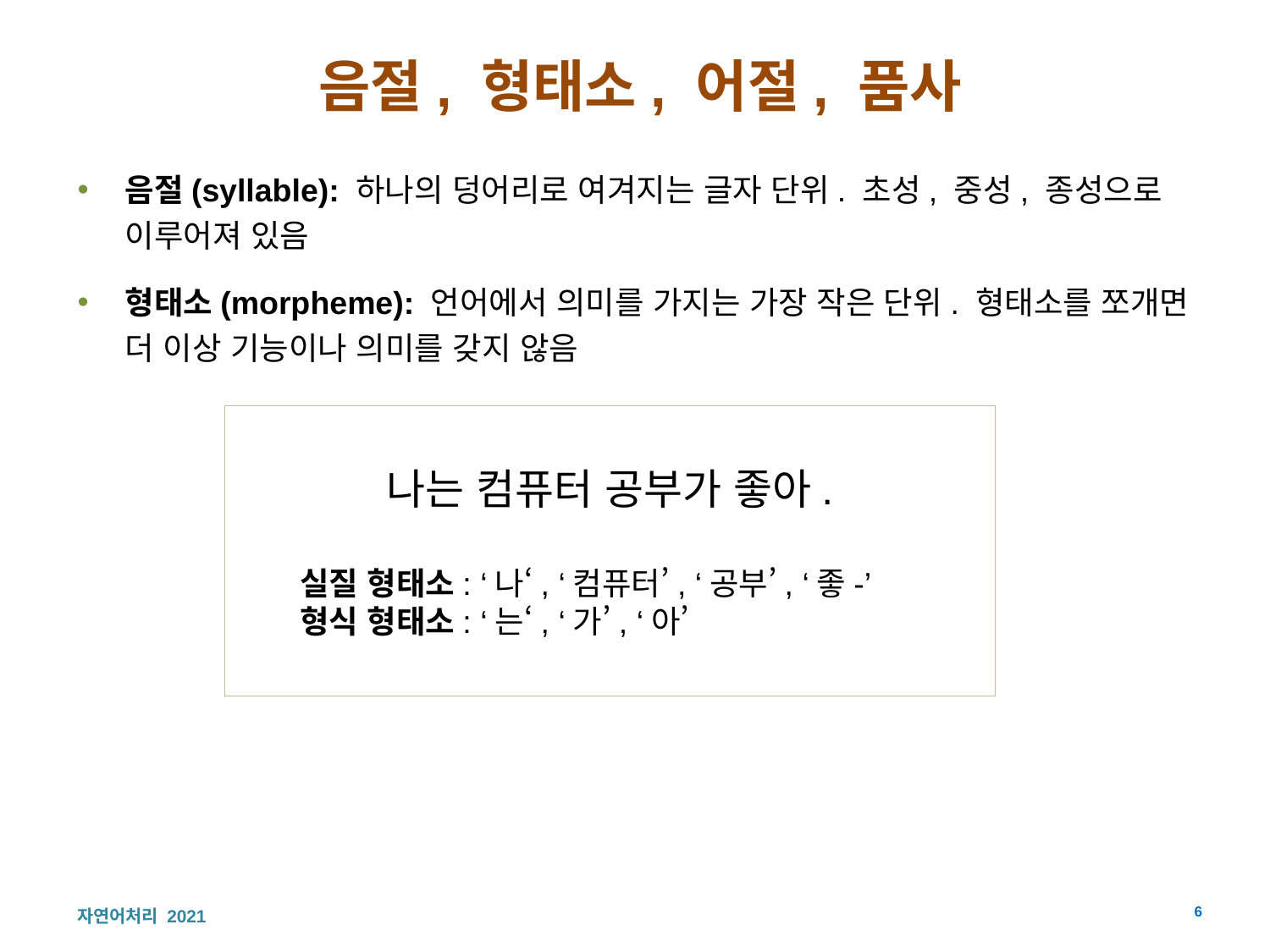

# 음절, 형태소, 어절, 품사
음절(syllable): 하나의 덩어리로 여겨지는 글자 단위. 초성, 중성, 종성으로 이루어져 있음
형태소(morpheme): 언어에서 의미를 가지는 가장 작은 단위. 형태소를 쪼개면 더 이상 기능이나 의미를 갖지 않음
나는 컴퓨터 공부가 좋아.

실질 형태소: ‘나‘, ‘컴퓨터’, ‘공부’, ‘좋-’
형식 형태소: ‘는‘, ‘가’, ‘아’